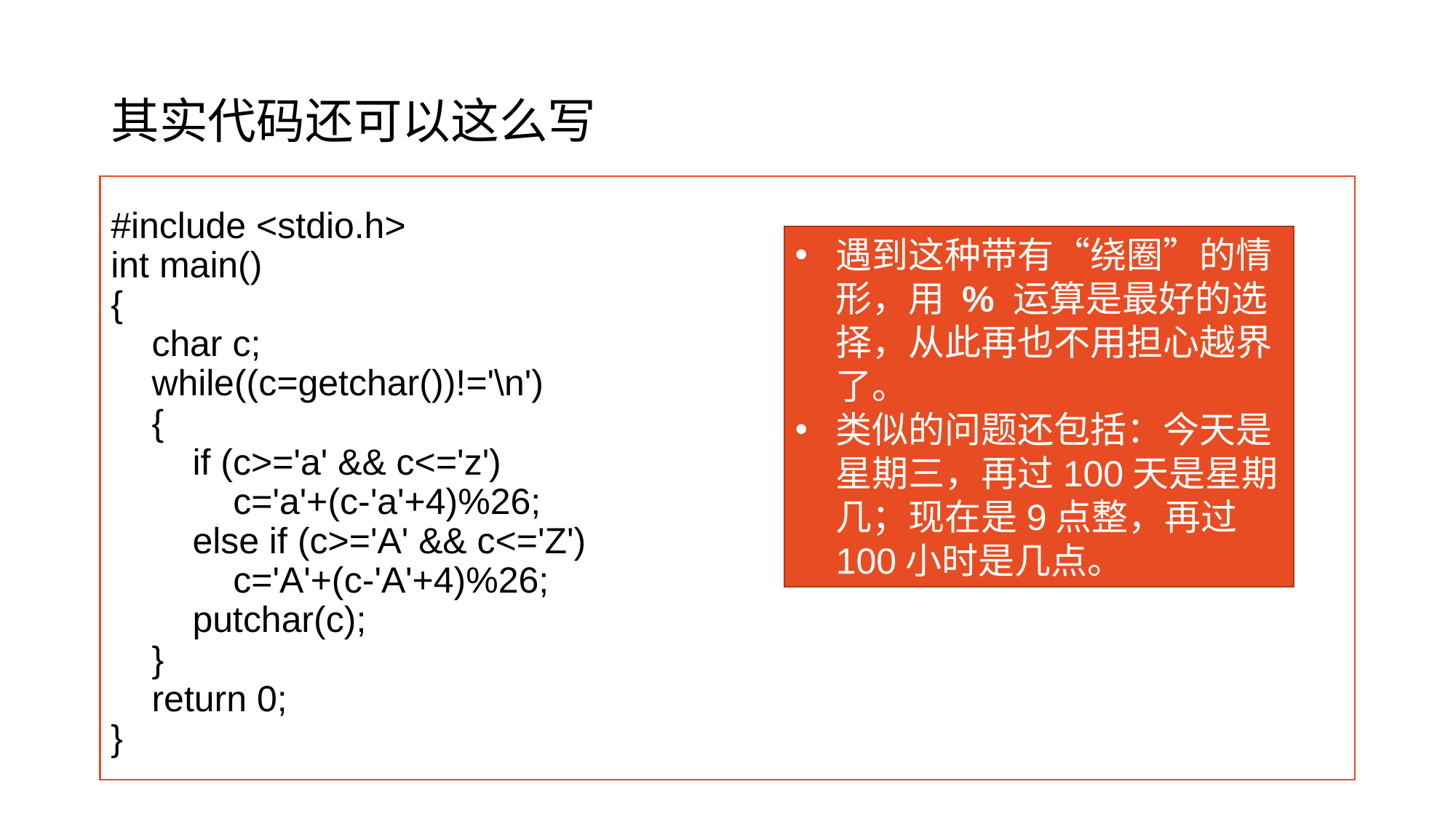

# 其实代码还可以这么写

#include <stdio.h>
int main()
{
    char c;
    while((c=getchar())!='\n')
    {
        if (c>='a' && c<='z')
            c='a'+(c-'a'+4)%26;
        else if (c>='A' && c<='Z')
            c='A'+(c-'A'+4)%26;
        putchar(c);
    }
    return 0;
}
遇到这种带有“绕圈”的情形，用 % 运算是最好的选择，从此再也不用担心越界了。
类似的问题还包括：今天是星期三，再过100天是星期几；现在是9点整，再过100小时是几点。